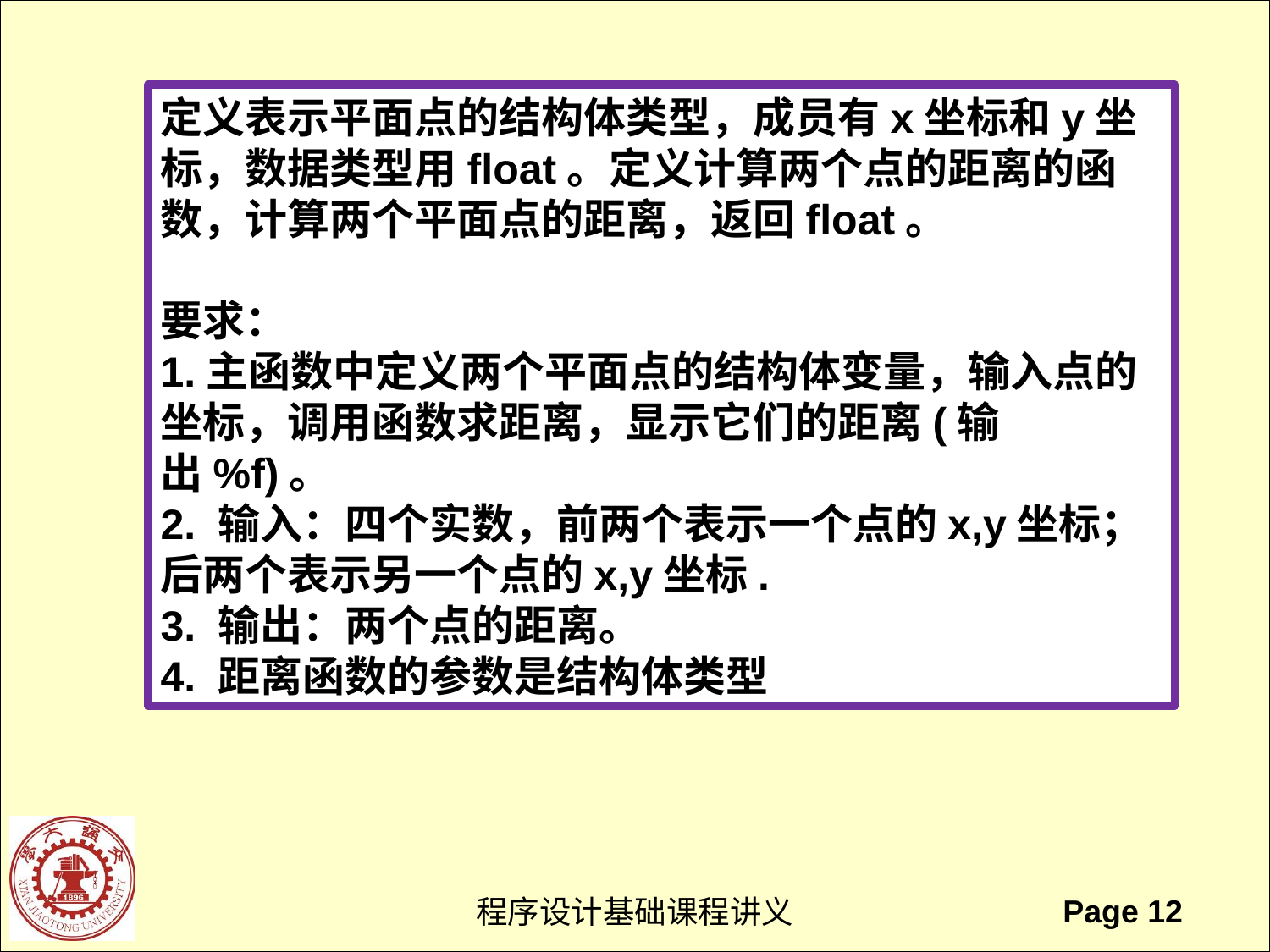

定义表示平面点的结构体类型，成员有x坐标和y坐标，数据类型用float。定义计算两个点的距离的函数，计算两个平面点的距离，返回float。

要求：
1.主函数中定义两个平面点的结构体变量，输入点的坐标，调用函数求距离，显示它们的距离(输出%f)。
2. 输入：四个实数，前两个表示一个点的x,y坐标；后两个表示另一个点的x,y坐标.
3. 输出：两个点的距离。
4. 距离函数的参数是结构体类型